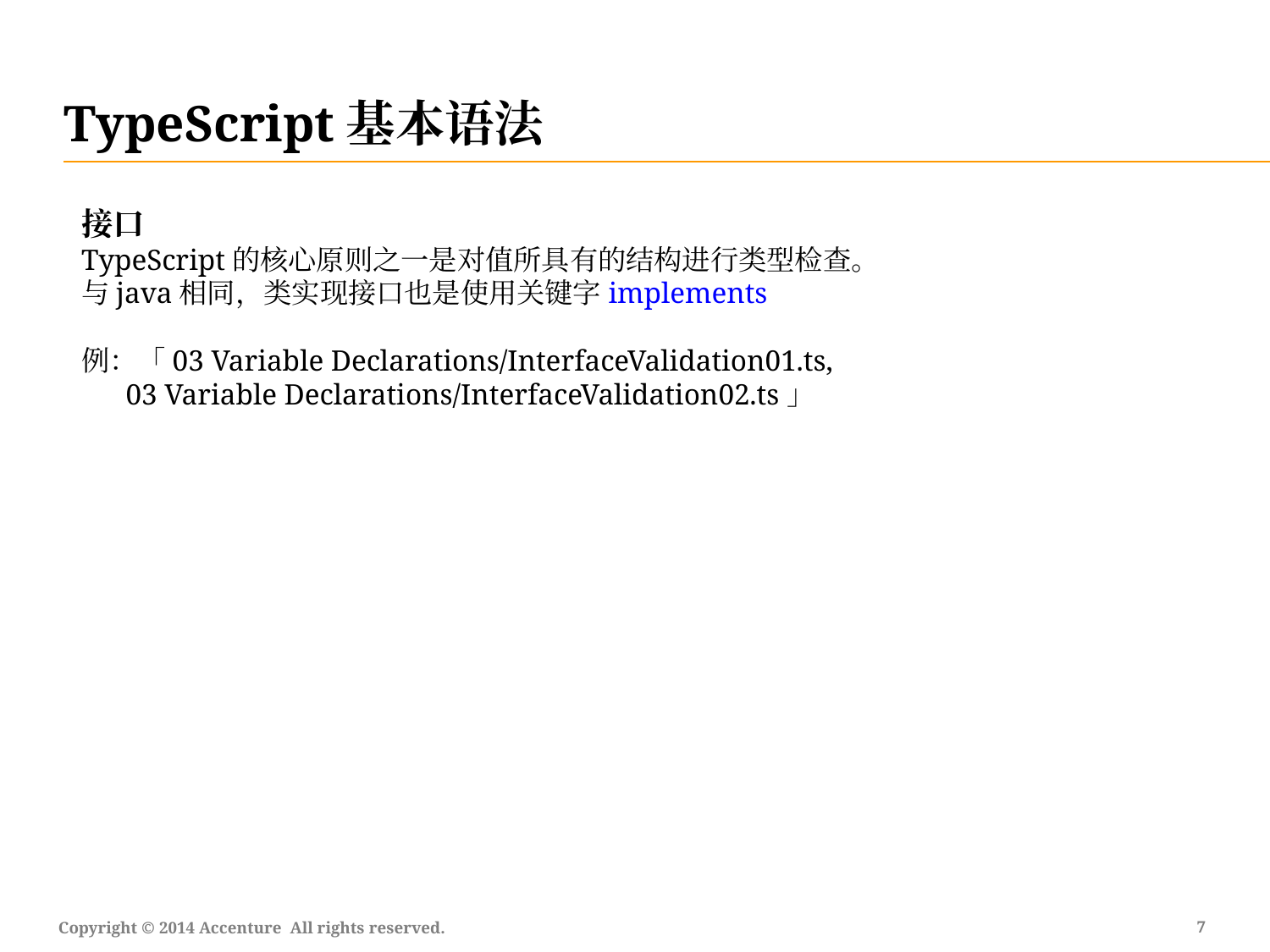

TypeScript基本语法
接口
TypeScript的核心原则之一是对值所具有的结构进行类型检查。
与java相同，类实现接口也是使用关键字implements

例：「03 Variable Declarations/InterfaceValidation01.ts,
      03 Variable Declarations/InterfaceValidation02.ts」

7
Copyright © 2014 Accenture  All rights reserved.